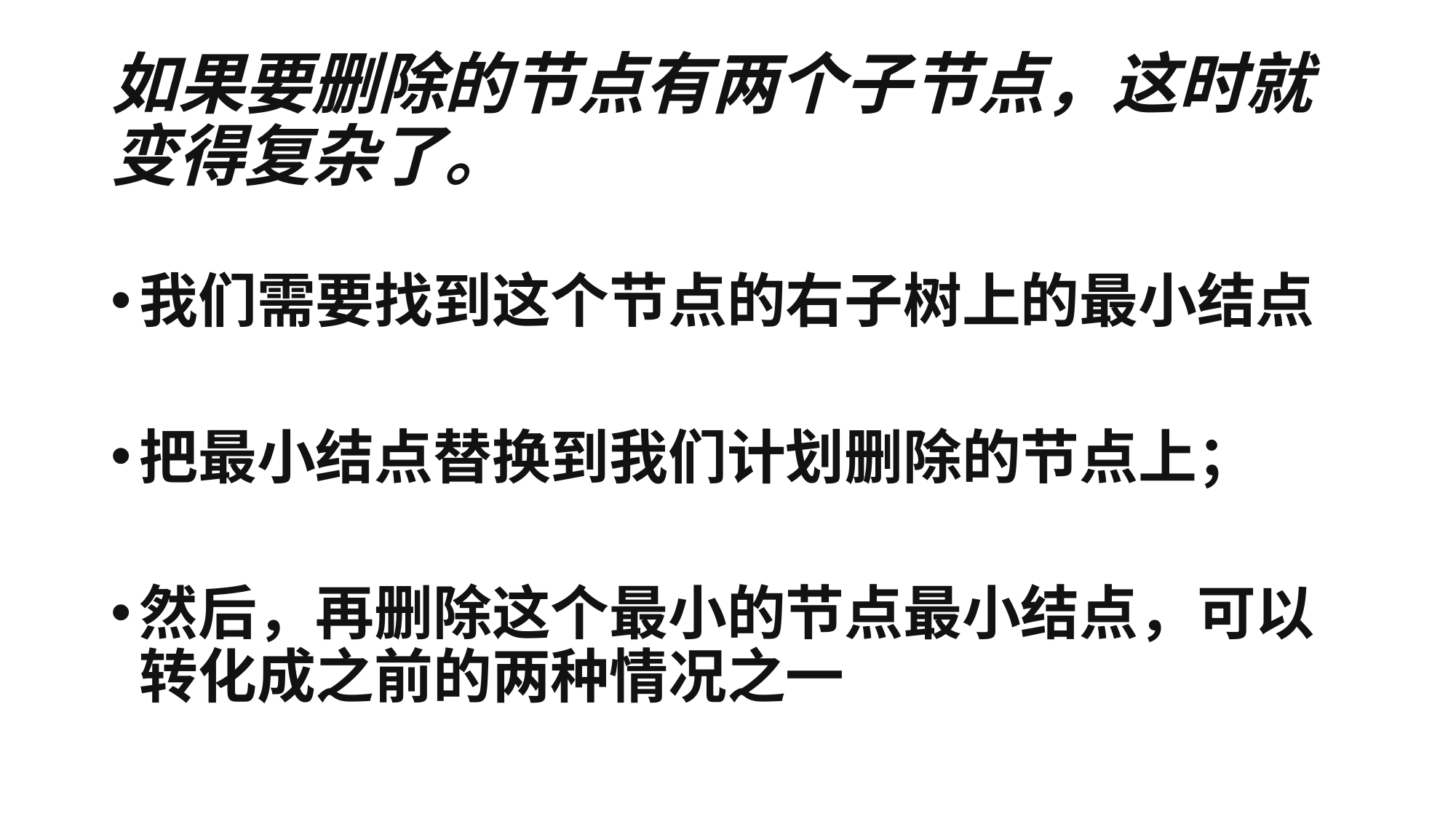

# 如果要删除的节点有两个子节点，这时就变得复杂了。

我们需要找到这个节点的右子树上的最小结点

把最小结点替换到我们计划删除的节点上；

然后，再删除这个最小的节点最小结点，可以转化成之前的两种情况之一